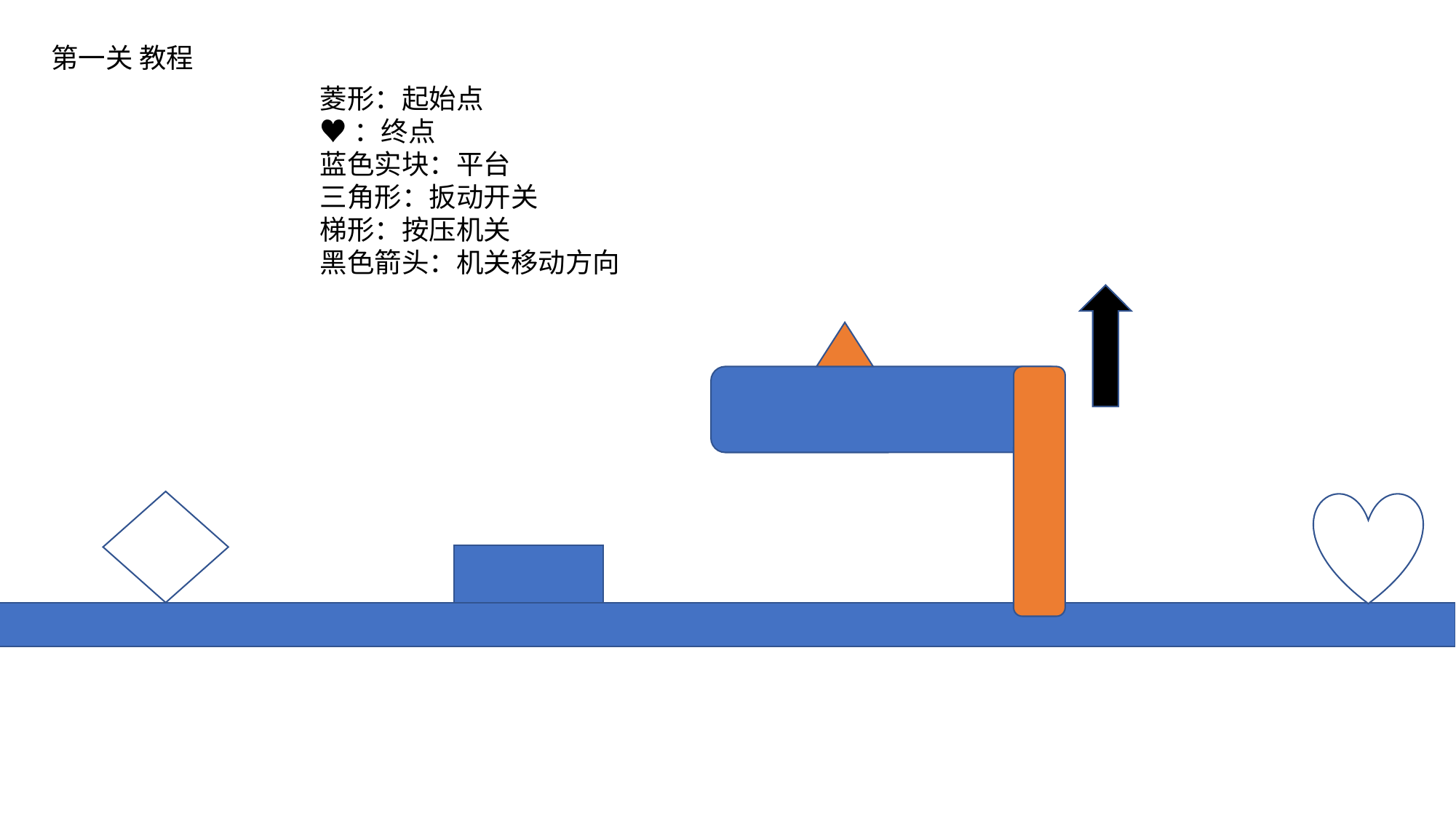

第一关 教程
菱形：起始点
♥：终点
蓝色实块：平台
三角形：扳动开关
梯形：按压机关
黑色箭头：机关移动方向